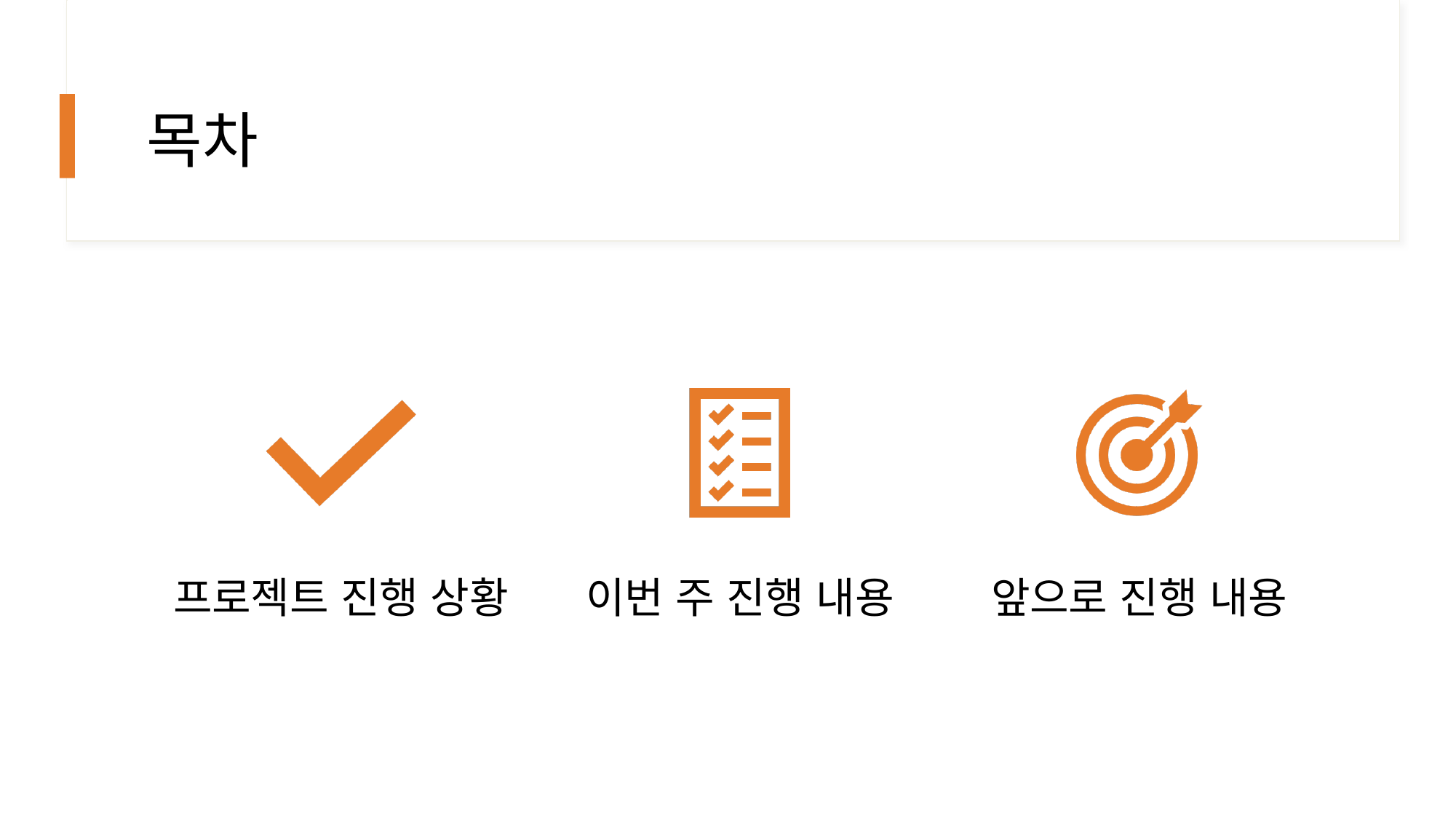

# 목차
프로젝트 진행 상황
이번 주 진행 내용
앞으로 진행 내용